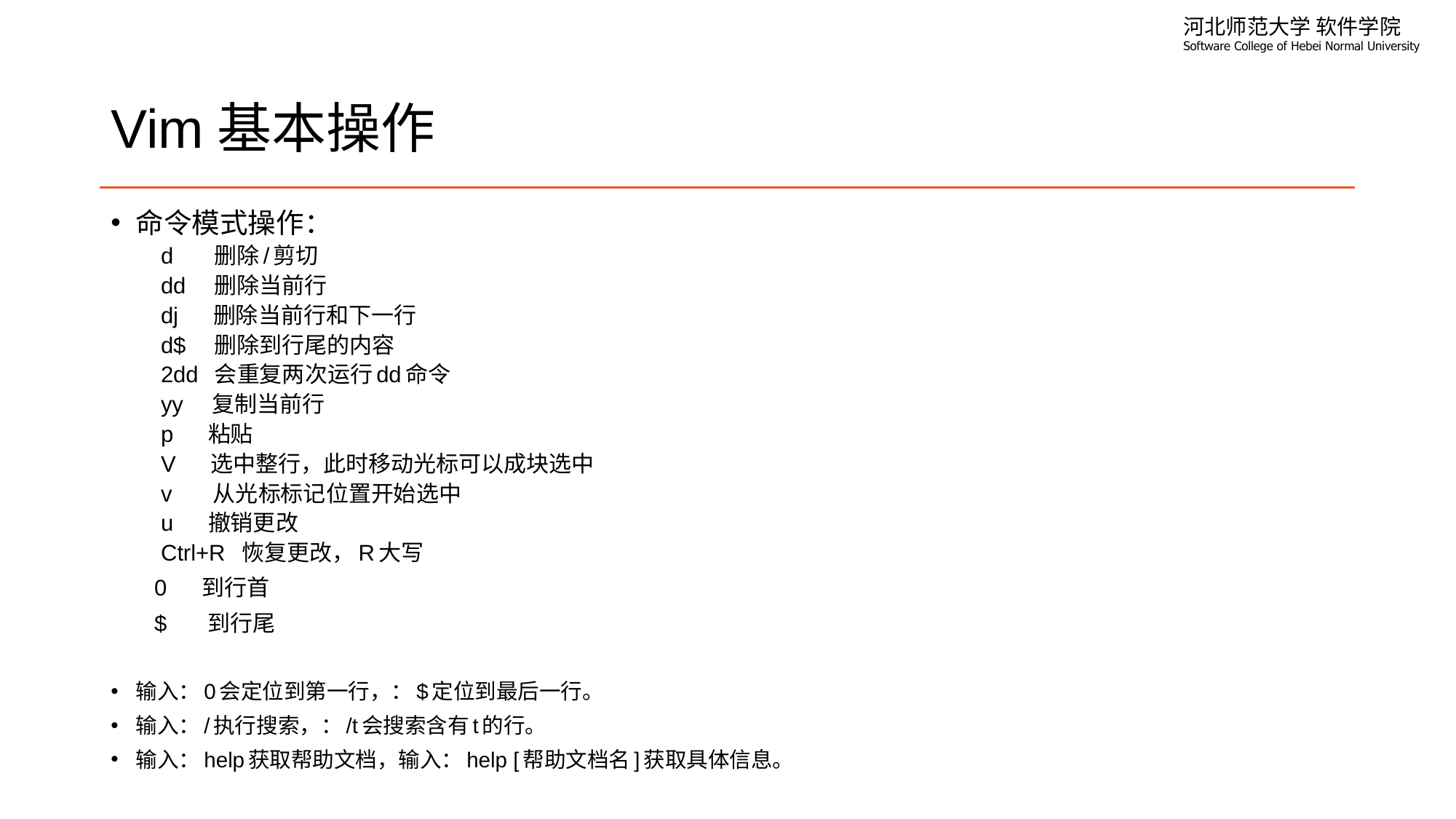

# Vim基本操作
命令模式操作：
d      删除/剪切
dd    删除当前行
dj     删除当前行和下一行
d$    删除到行尾的内容
2dd  会重复两次运行dd命令
yy    复制当前行
p     粘贴
V     选中整行，此时移动光标可以成块选中
v      从光标标记位置开始选中
u     撤销更改
Ctrl+R  恢复更改，R大写
       0     到行首
       $      到行尾

输入：0会定位到第一行，：$定位到最后一行。
输入：/执行搜索，：/t会搜索含有t的行。
输入：help获取帮助文档，输入：help [帮助文档名]获取具体信息。